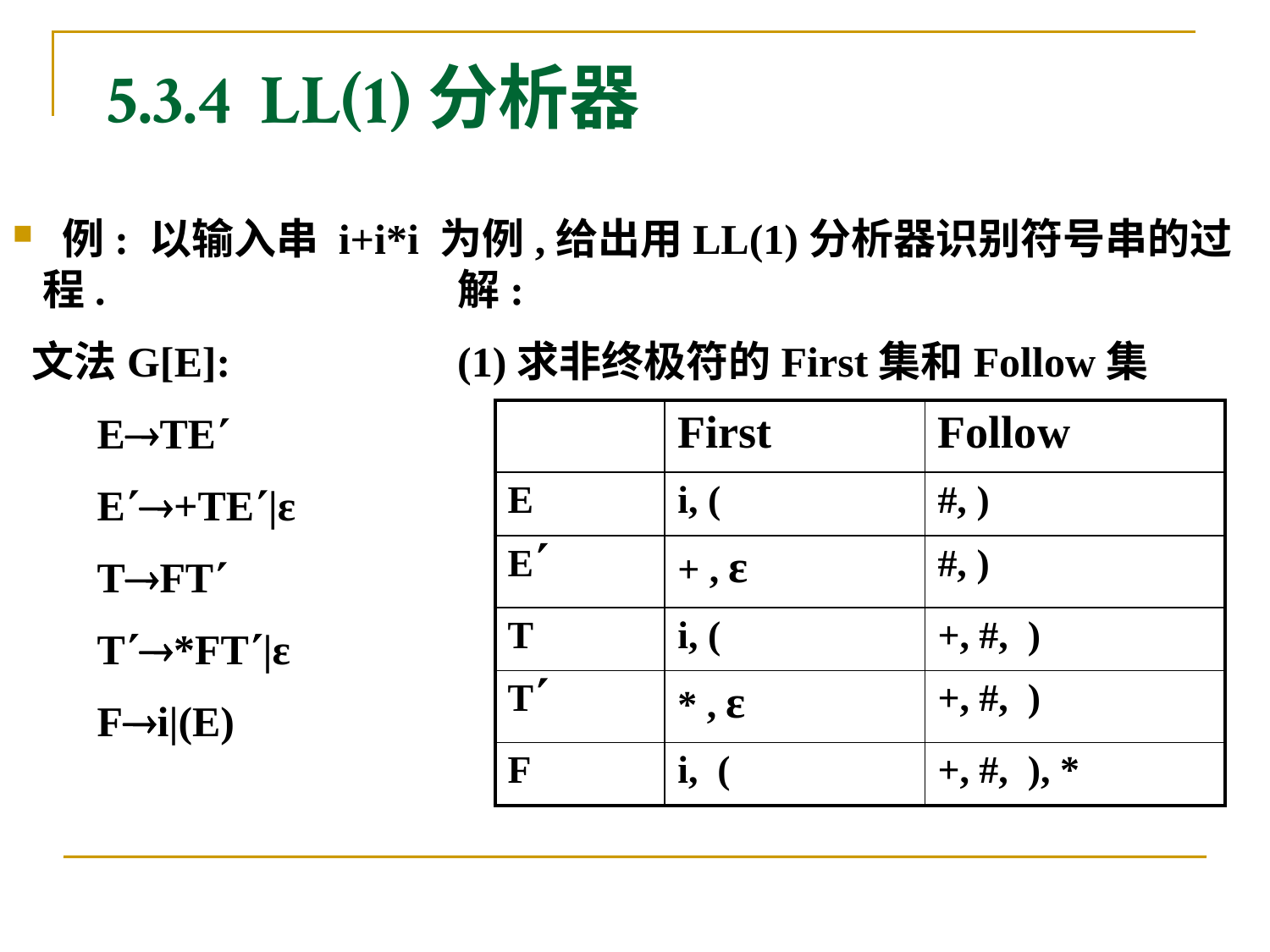

5.3.4  LL(1)分析器
 例: 以输入串 i+i*i 为例,给出用LL(1)分析器识别符号串的过程.
 文法G[E]:
        E→TE′
        E′→+TE′|ε
        T→FT′
        T′→*FT′|ε
        F→i|(E)
解:
(1)求非终极符的First集和Follow集
|  | First | Follow |
| --- | --- | --- |
| E | i, ( | #, ) |
| E′ | + , ε | #, ) |
| T | i, ( | +, #, ) |
| T′ | \* , ε | +, #, ) |
| F | i, ( | +, #, ), \* |

92